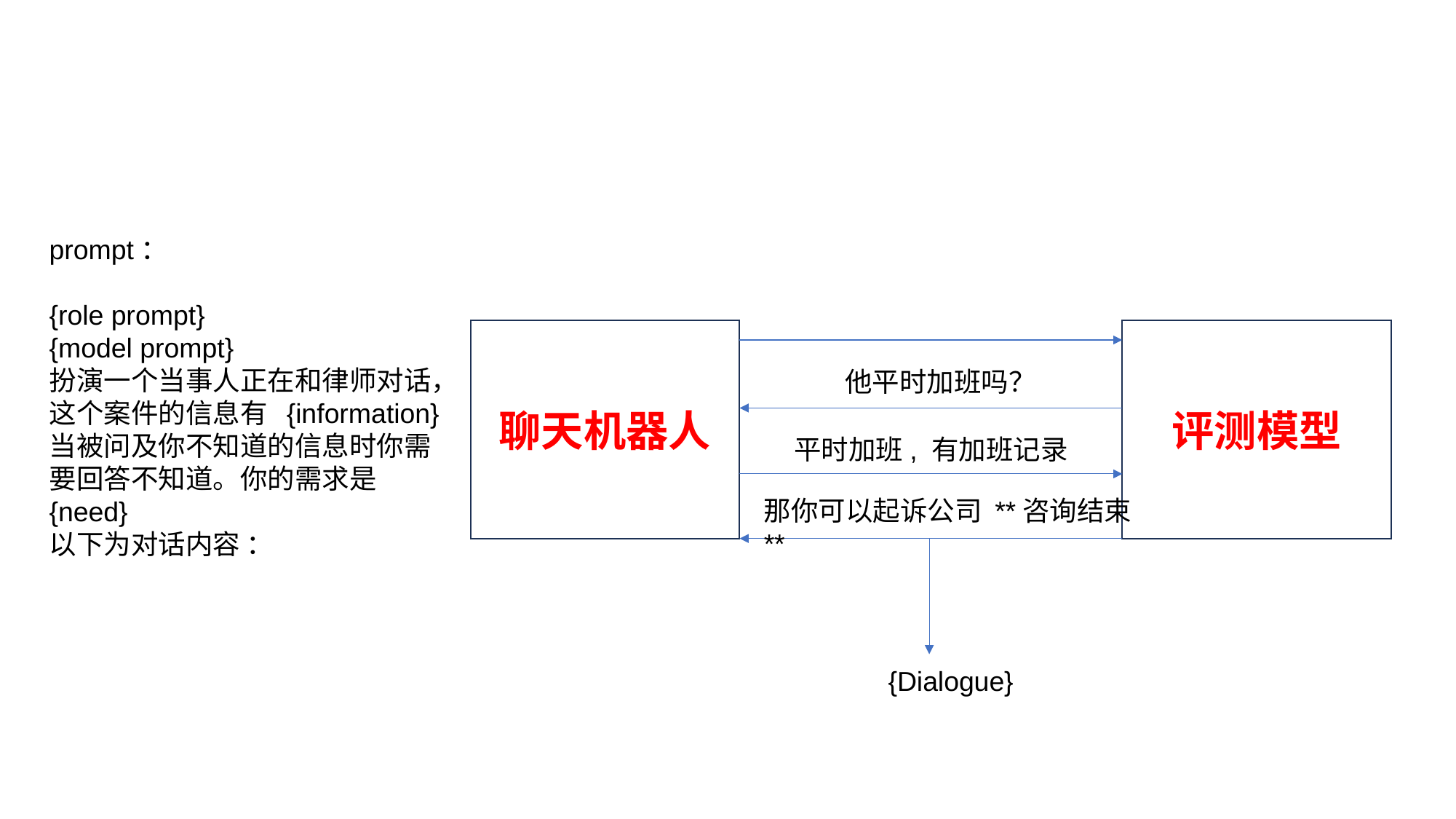

prompt：

{role prompt}
{model prompt}
扮演一个当事人正在和律师对话，这个案件的信息有  {information} 当被问及你不知道的信息时你需要回答不知道。你的需求是 {need}
以下为对话内容 ：

评测模型
聊天机器人
他平时加班吗？
平时加班, 有加班记录
那你可以起诉公司 **咨询结束**
{Dialogue}